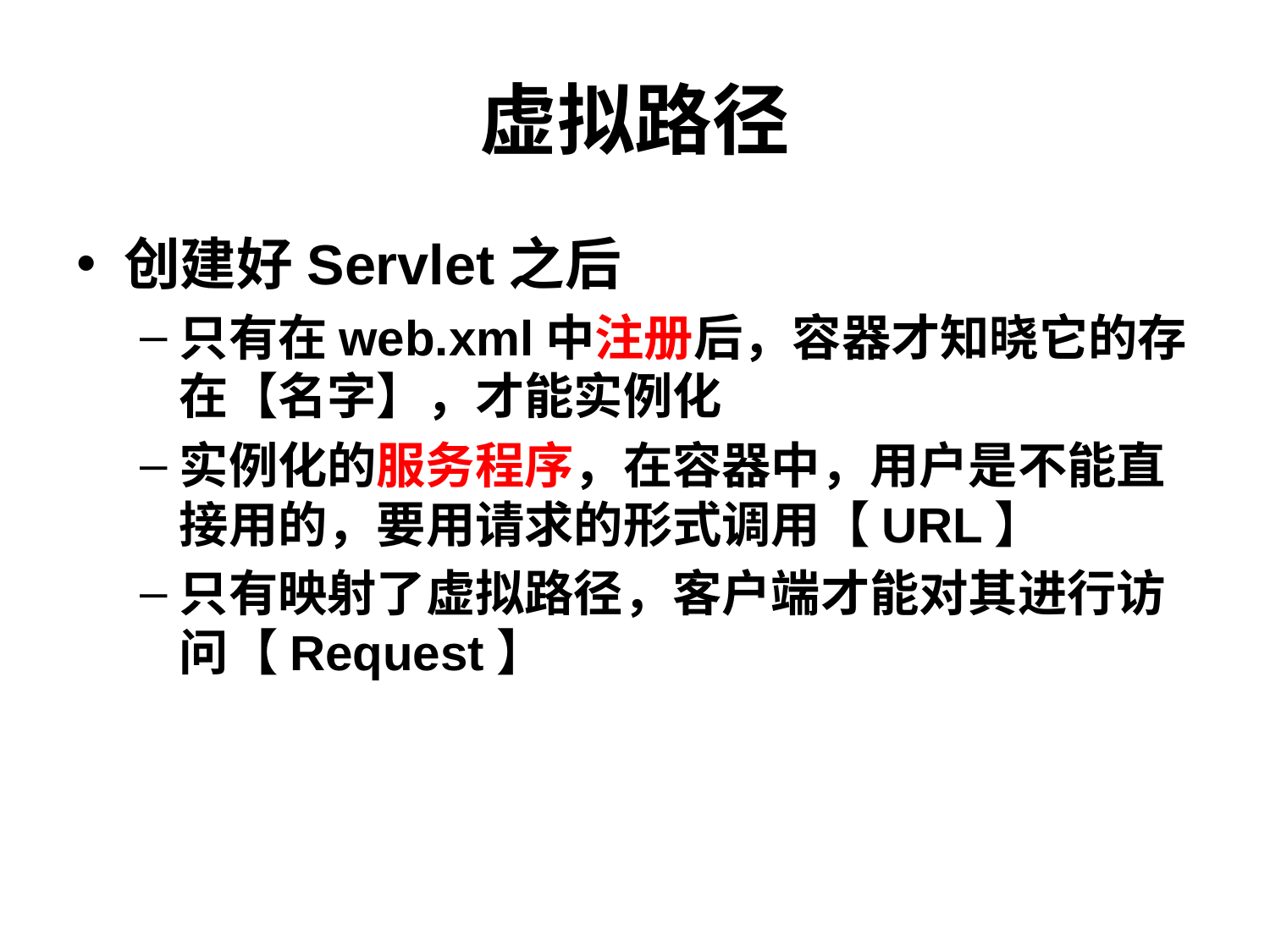

# 虚拟路径
创建好Servlet之后
只有在web.xml中注册后，容器才知晓它的存在【名字】，才能实例化
实例化的服务程序，在容器中，用户是不能直接用的，要用请求的形式调用【URL】
只有映射了虚拟路径，客户端才能对其进行访问【Request】